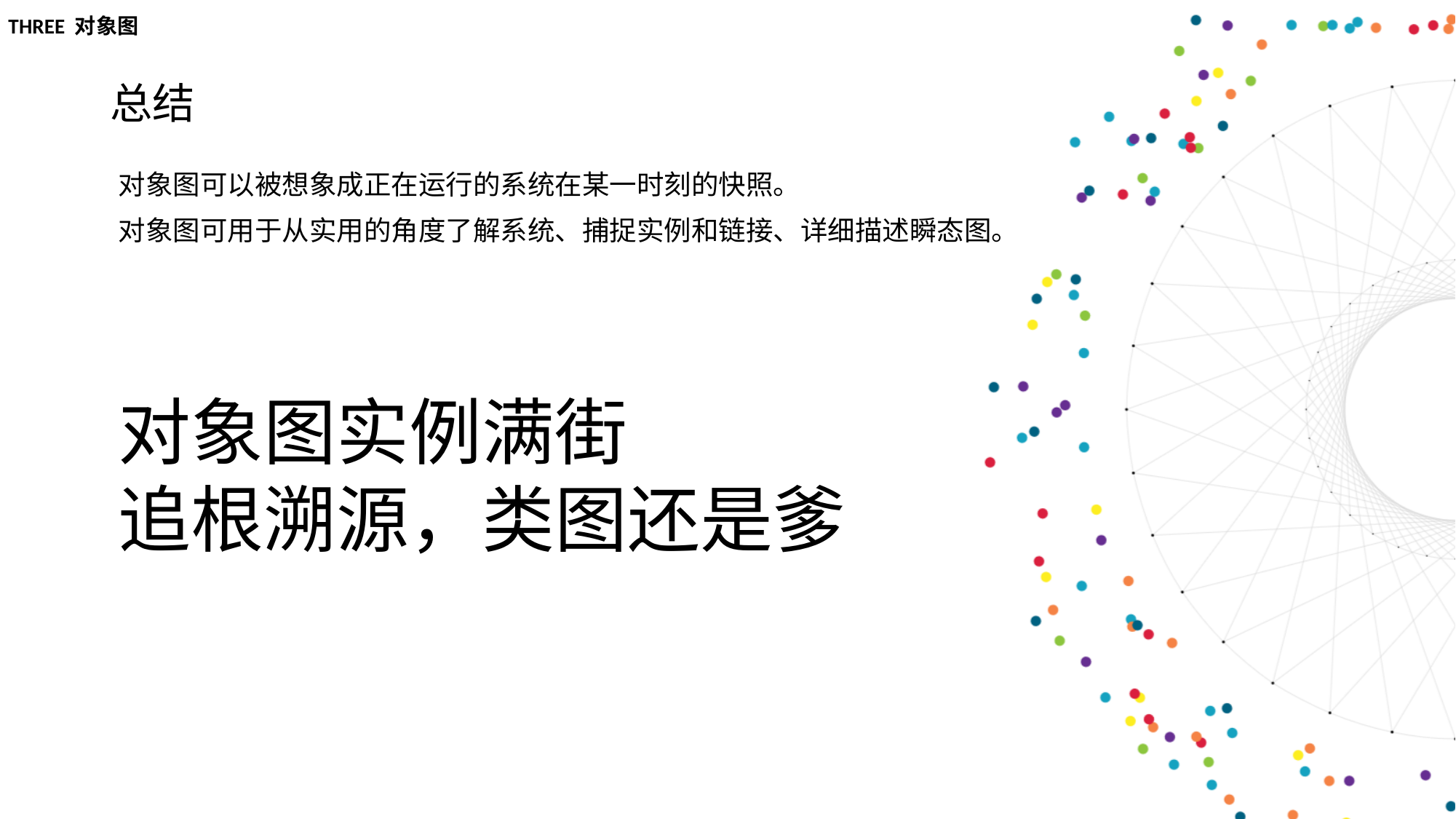

THREE 对象图
总结
对象图可以被想象成正在运行的系统在某一时刻的快照。
对象图可用于从实用的角度了解系统、捕捉实例和链接、详细描述瞬态图。
对象图实例满街
追根溯源，类图还是爹